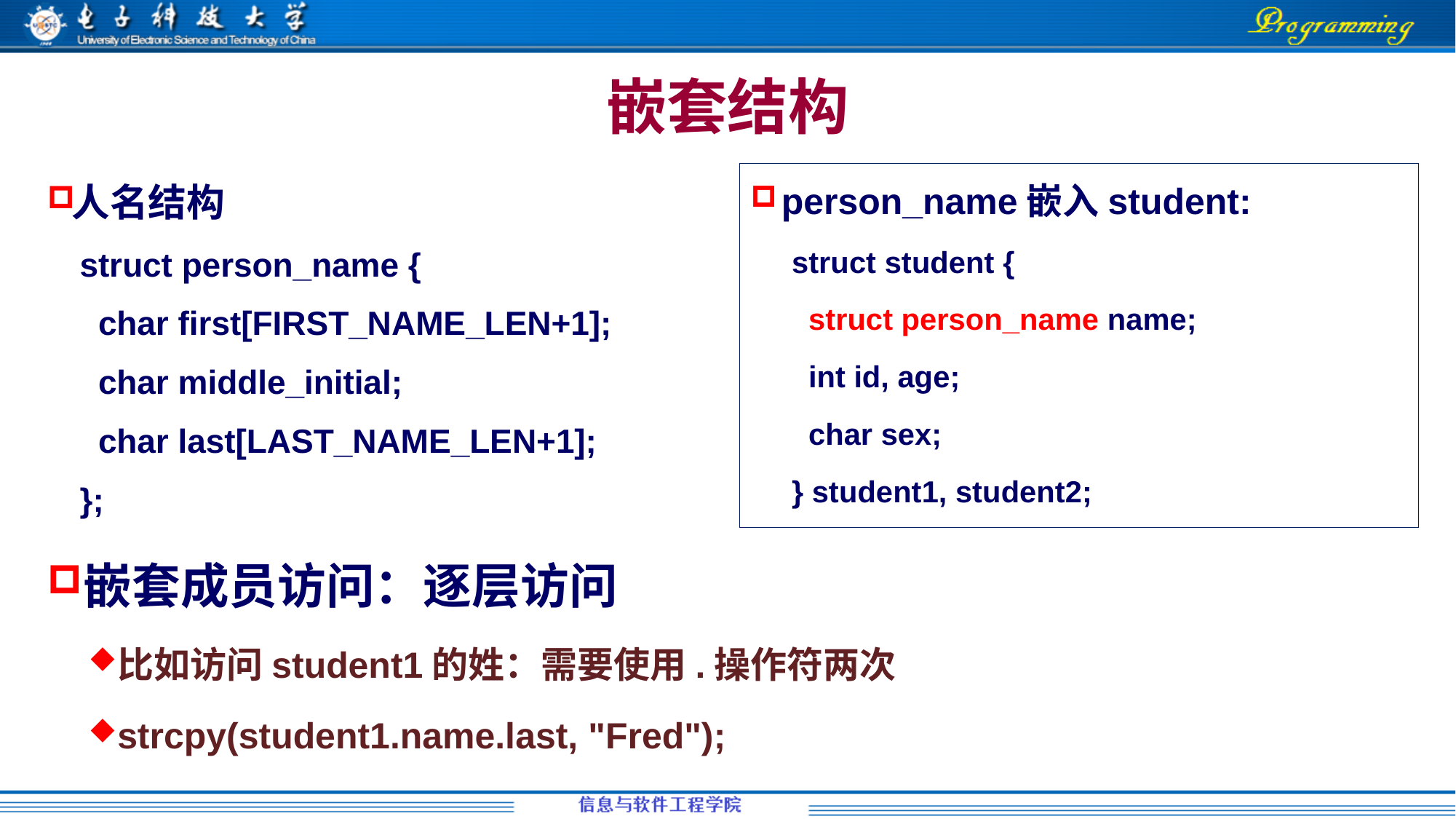

# 嵌套结构
人名结构
struct person_name {
  char first[FIRST_NAME_LEN+1];
  char middle_initial;
  char last[LAST_NAME_LEN+1];
};
person_name嵌入student:
struct student {
  struct person_name name;
  int id, age;
  char sex;
} student1, student2;
嵌套成员访问：逐层访问
比如访问student1的姓：需要使用.操作符两次
strcpy(student1.name.last, "Fred");